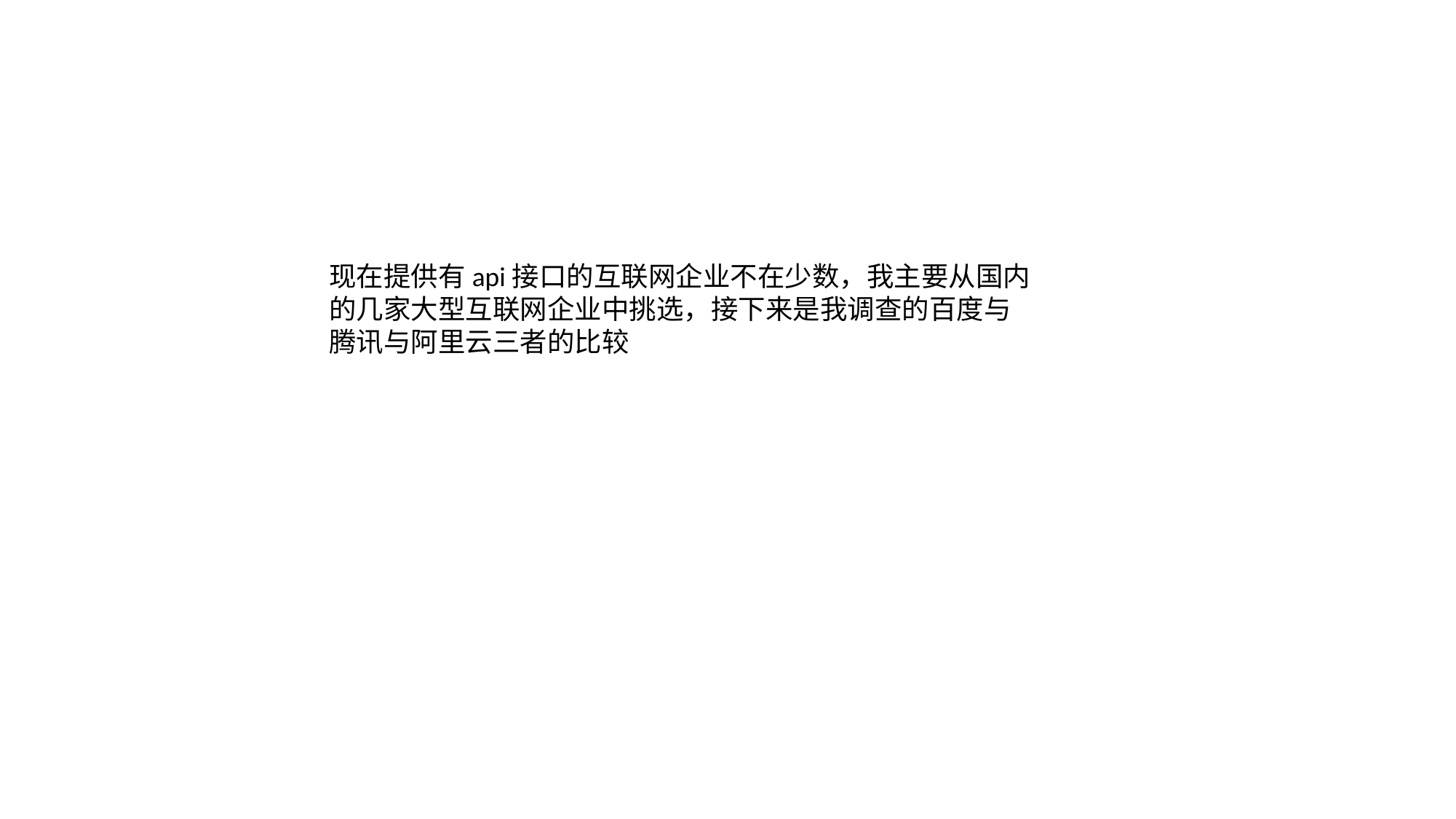

现在提供有api接口的互联网企业不在少数，我主要从国内的几家大型互联网企业中挑选，接下来是我调查的百度与腾讯与阿里云三者的比较